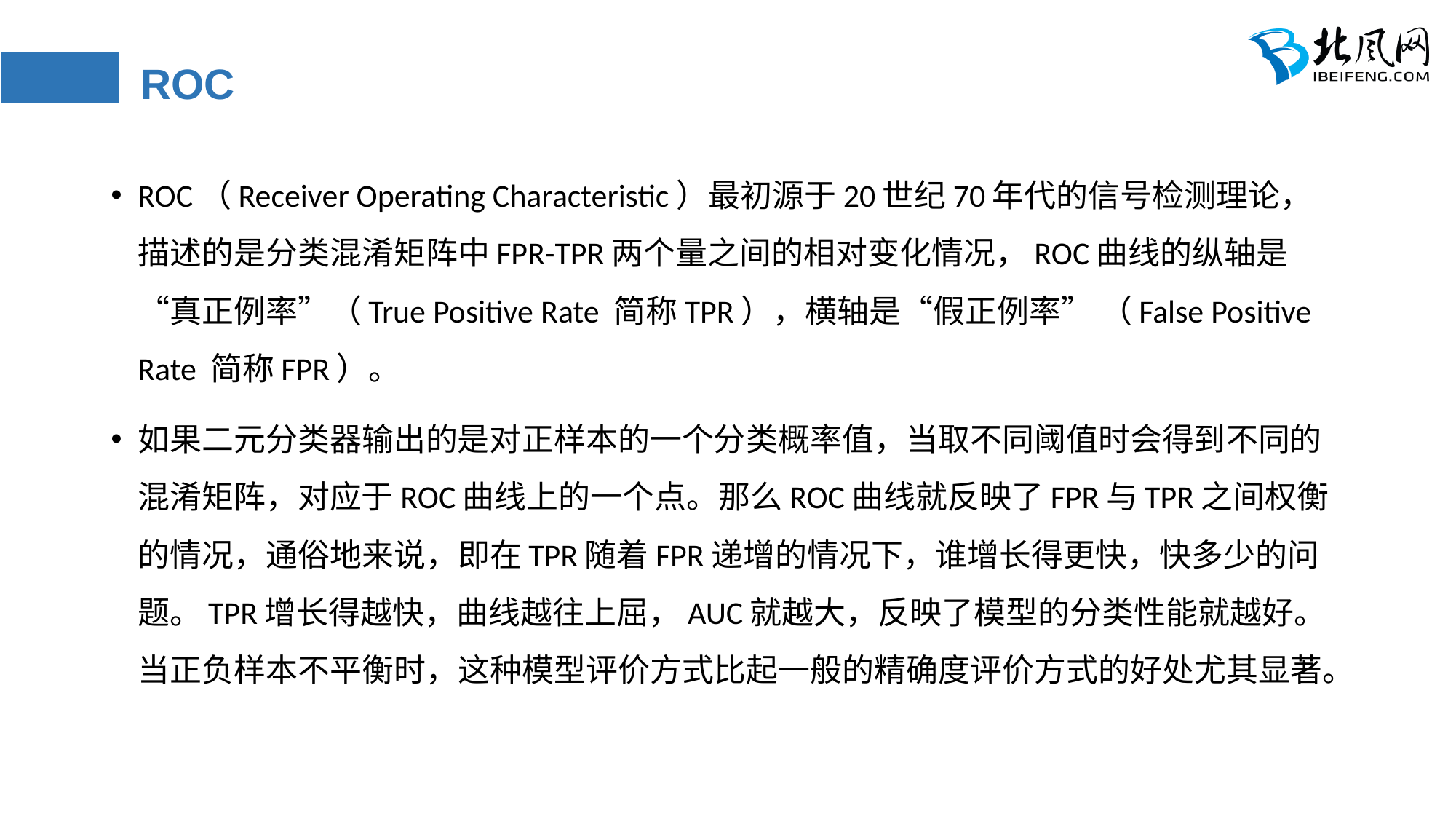

# ROC
ROC（Receiver Operating Characteristic）最初源于20世纪70年代的信号检测理论，描述的是分类混淆矩阵中FPR-TPR两个量之间的相对变化情况，ROC曲线的纵轴是“真正例率”（True Positive Rate 简称TPR），横轴是“假正例率” （False Positive Rate 简称FPR）。
如果二元分类器输出的是对正样本的一个分类概率值，当取不同阈值时会得到不同的混淆矩阵，对应于ROC曲线上的一个点。那么ROC曲线就反映了FPR与TPR之间权衡的情况，通俗地来说，即在TPR随着FPR递增的情况下，谁增长得更快，快多少的问题。TPR增长得越快，曲线越往上屈，AUC就越大，反映了模型的分类性能就越好。当正负样本不平衡时，这种模型评价方式比起一般的精确度评价方式的好处尤其显著。